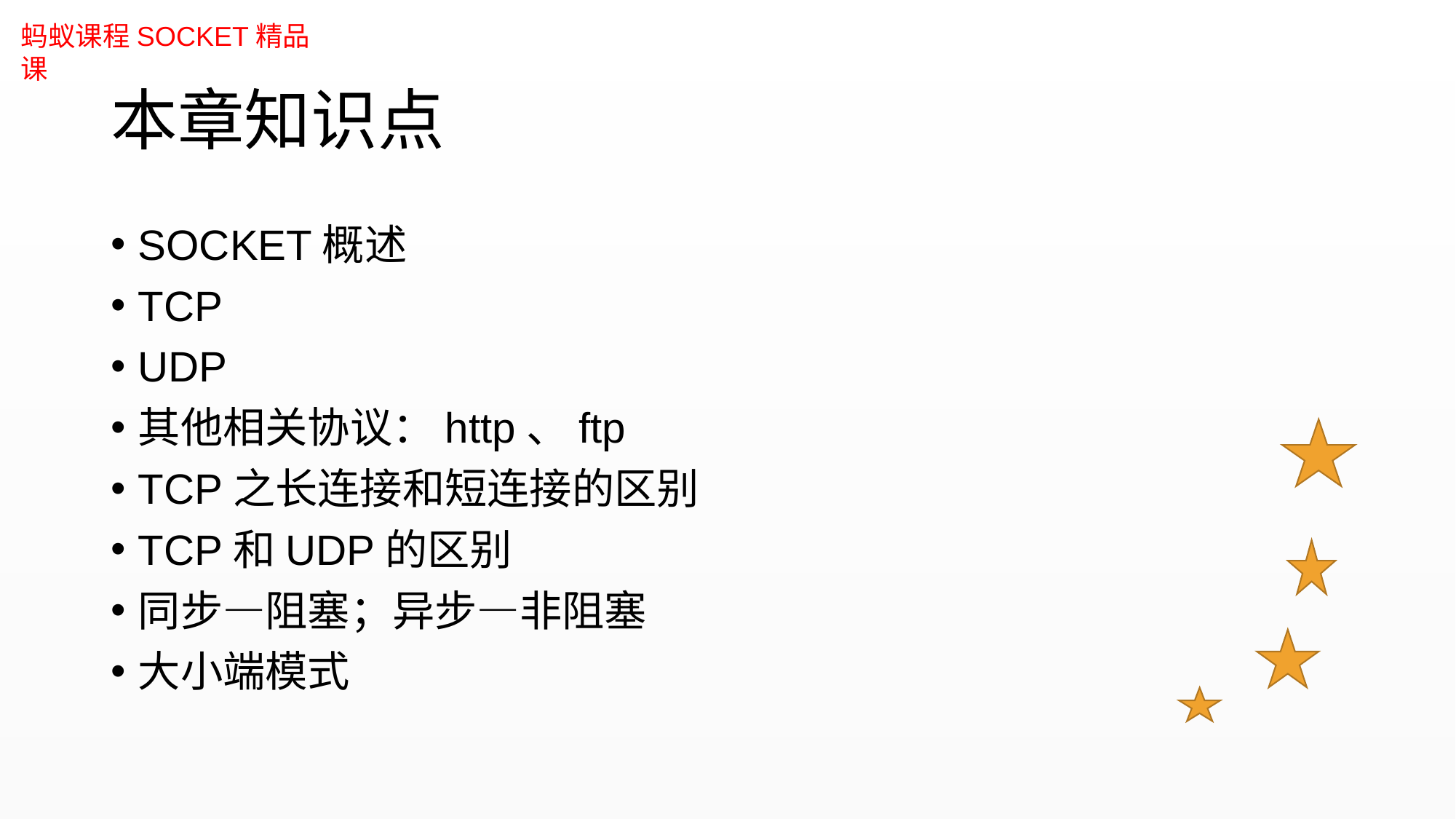

# 本章知识点
SOCKET概述
TCP
UDP
其他相关协议：http、ftp
TCP之长连接和短连接的区别
TCP和UDP的区别
同步—阻塞；异步—非阻塞
大小端模式